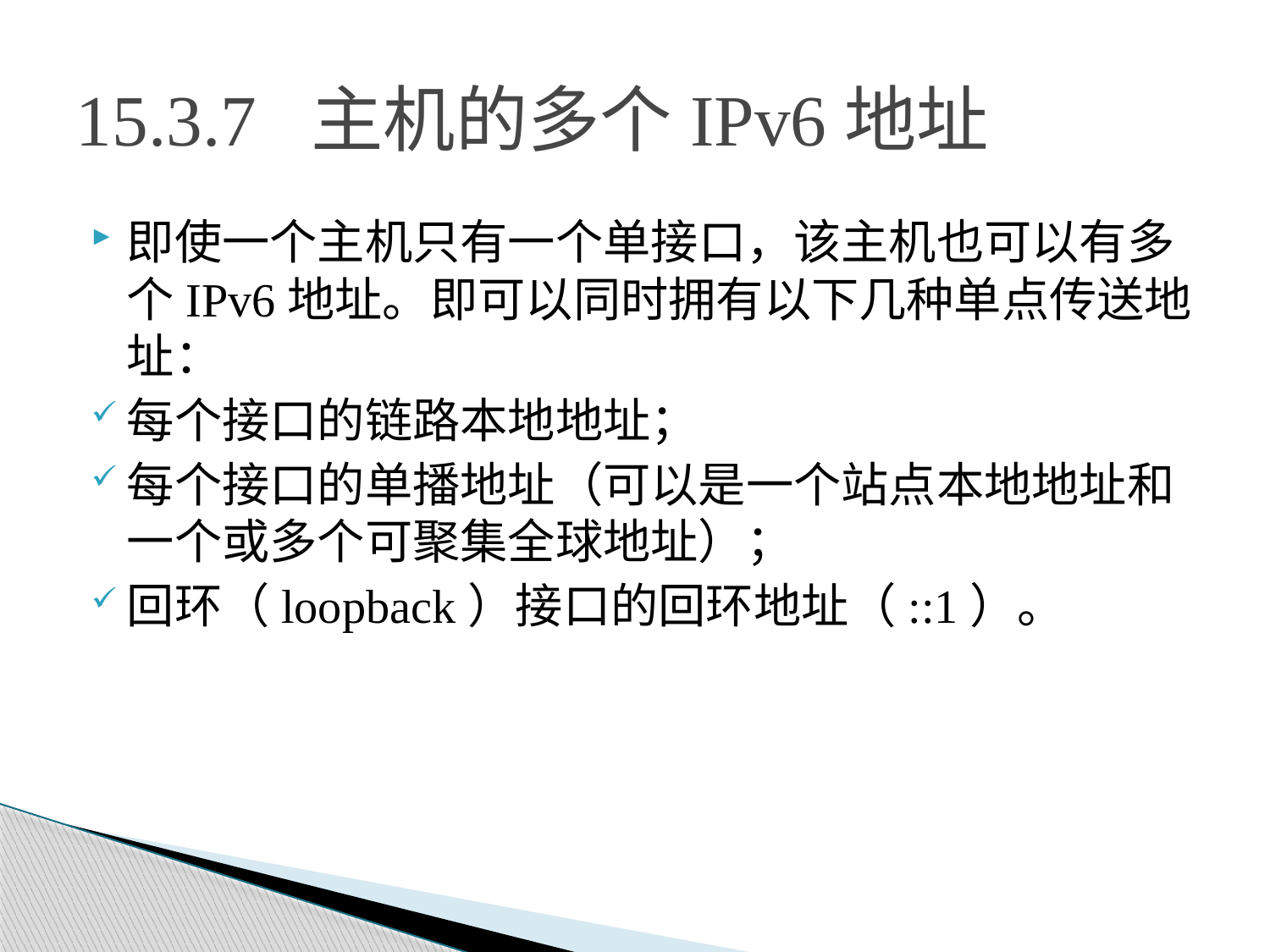

# 15.3.7  主机的多个IPv6地址
即使一个主机只有一个单接口，该主机也可以有多个IPv6地址。即可以同时拥有以下几种单点传送地址：
每个接口的链路本地地址；
每个接口的单播地址（可以是一个站点本地地址和一个或多个可聚集全球地址）；
回环（loopback）接口的回环地址（::1）。